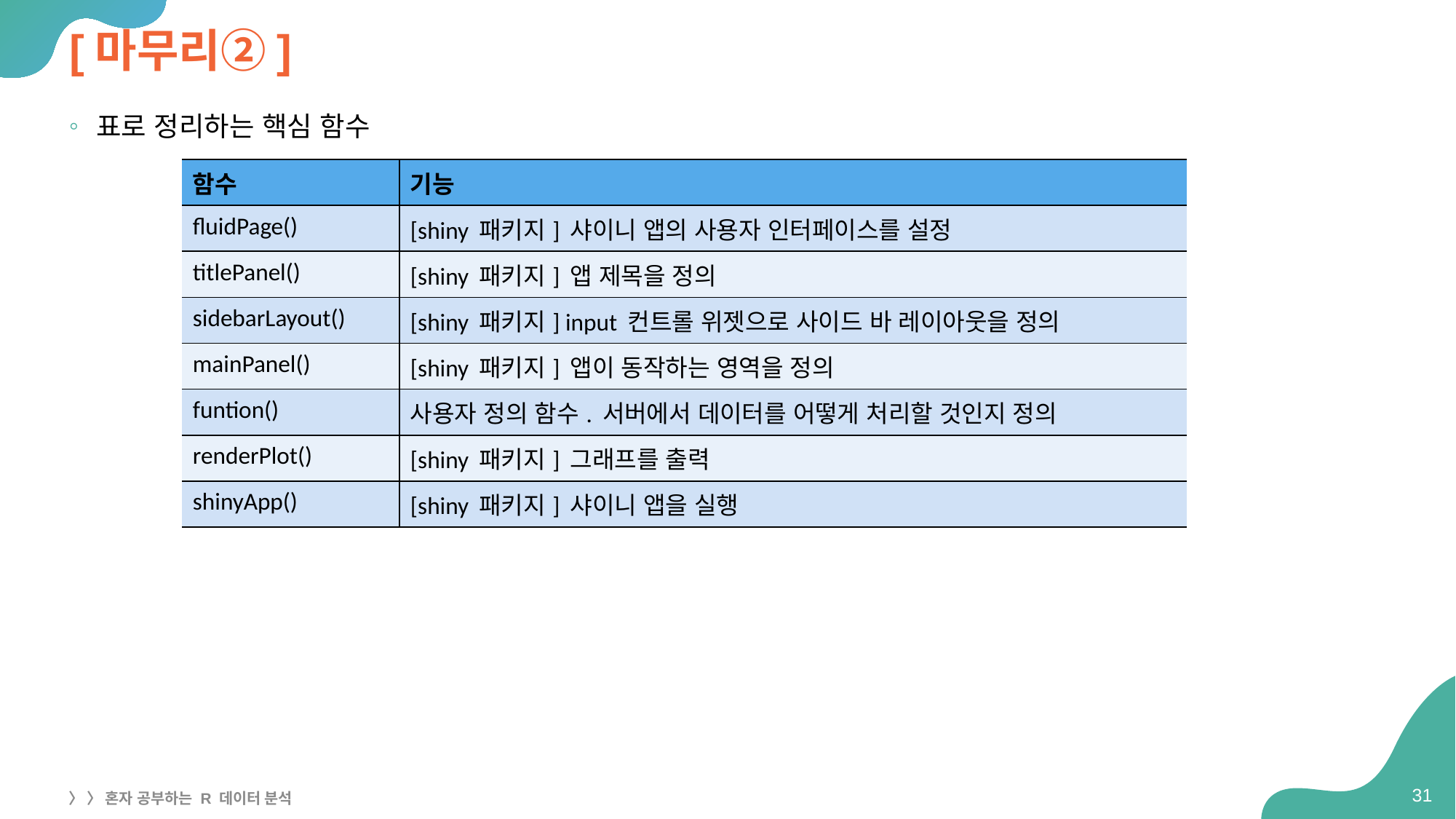

# [마무리②]
표로 정리하는 핵심 함수
| 함수 | 기능 |
| --- | --- |
| fluidPage() | [shiny 패키지] 샤이니 앱의 사용자 인터페이스를 설정 |
| titlePanel() | [shiny 패키지] 앱 제목을 정의 |
| sidebarLayout() | [shiny 패키지] input 컨트롤 위젯으로 사이드 바 레이아웃을 정의 |
| mainPanel() | [shiny 패키지] 앱이 동작하는 영역을 정의 |
| funtion() | 사용자 정의 함수. 서버에서 데이터를 어떻게 처리할 것인지 정의 |
| renderPlot() | [shiny 패키지] 그래프를 출력 |
| shinyApp() | [shiny 패키지] 샤이니 앱을 실행 |
31
〉 〉 혼자 공부하는 R 데이터 분석